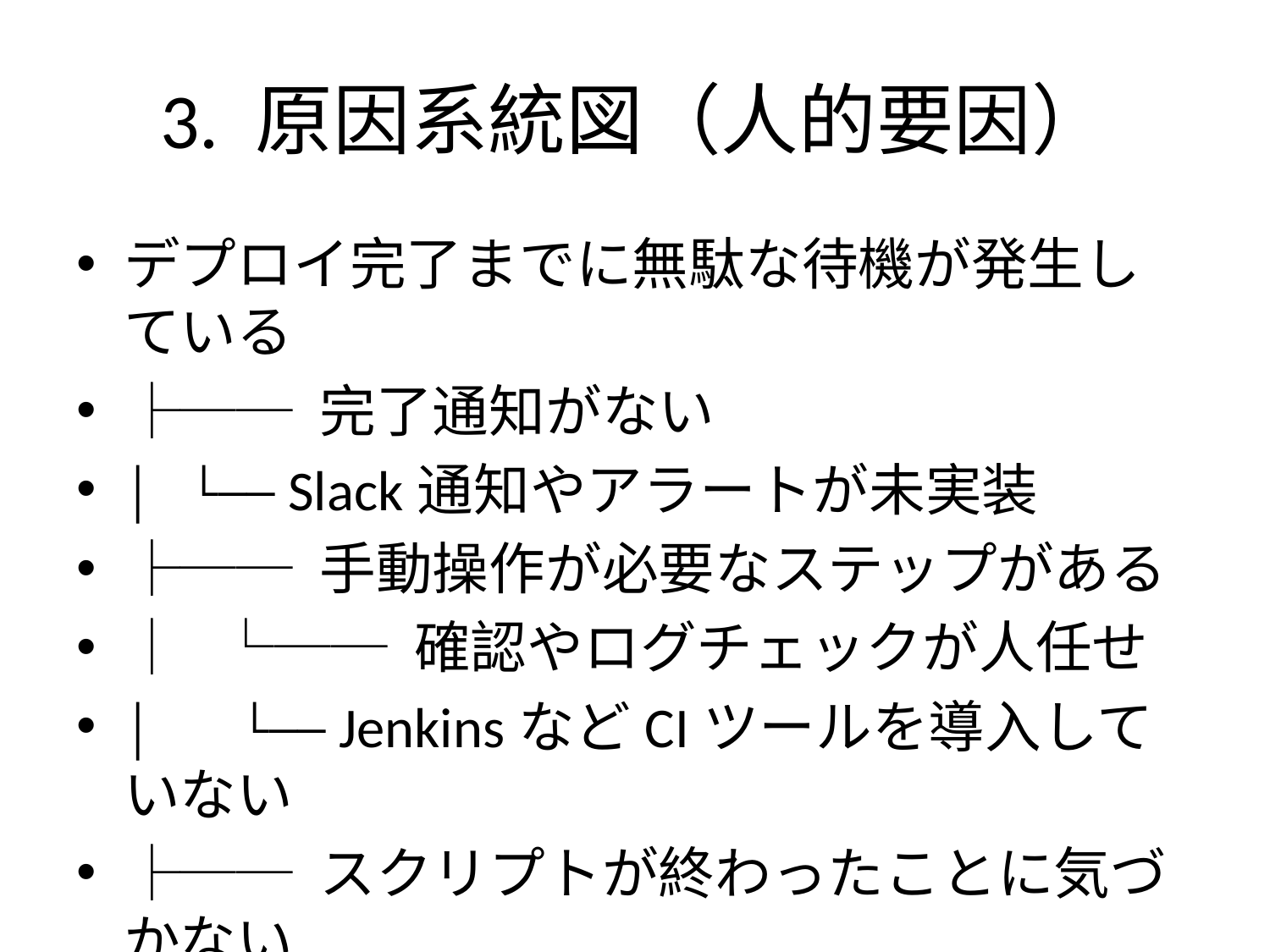

# 3. 原因系統図（人的要因）
デプロイ完了までに無駄な待機が発生している
├── 完了通知がない
│   └── Slack通知やアラートが未実装
├── 手動操作が必要なステップがある
│   └── 確認やログチェックが人任せ
│       └── JenkinsなどCIツールを導入していない
├── スクリプトが終わったことに気づかない
    └── デスクトップ通知やUIがない